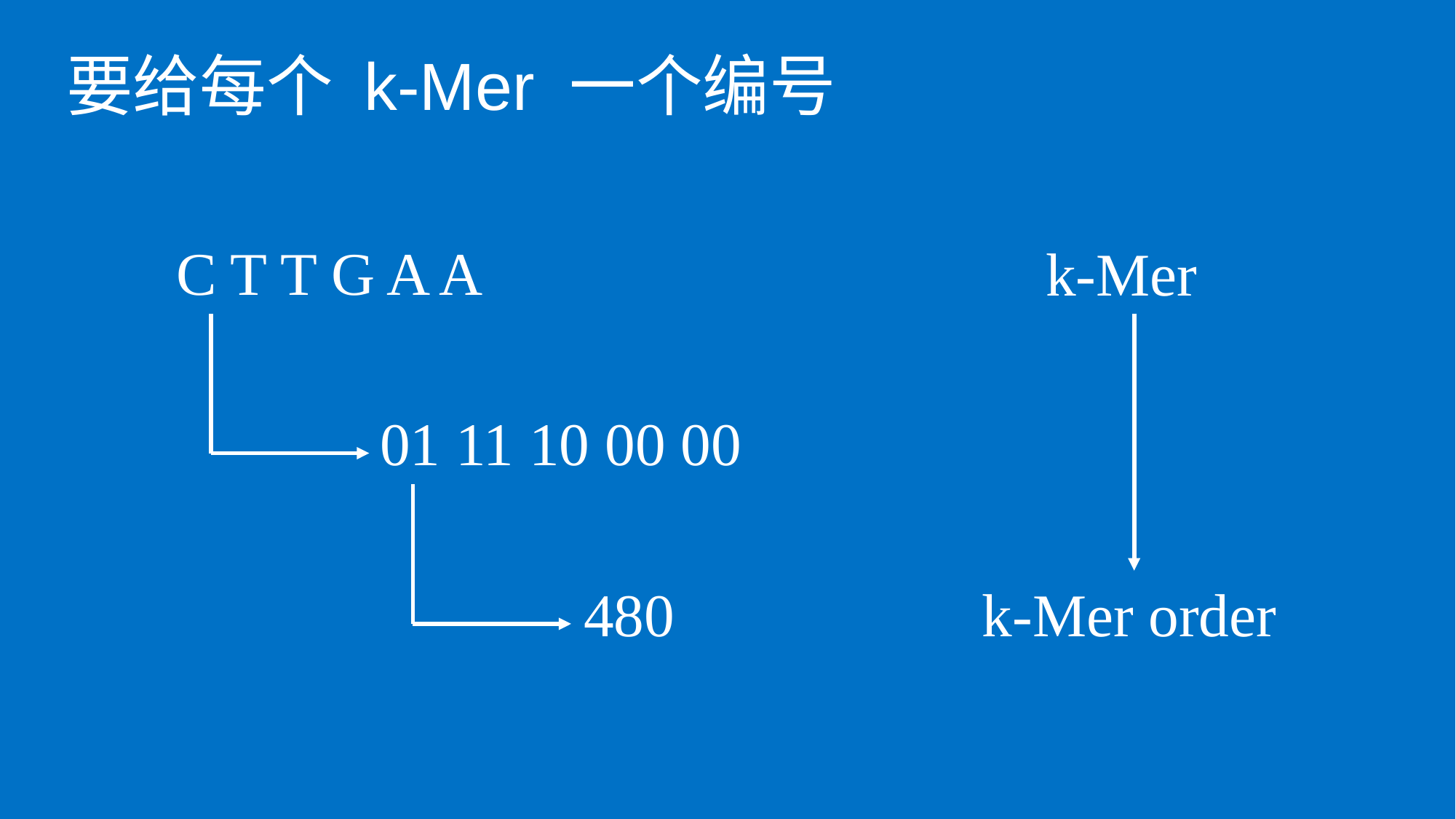

# 要给每个 k-Mer 一个编号
C T T G A A
k-Mer
01 11 10 00 00
480
k-Mer order